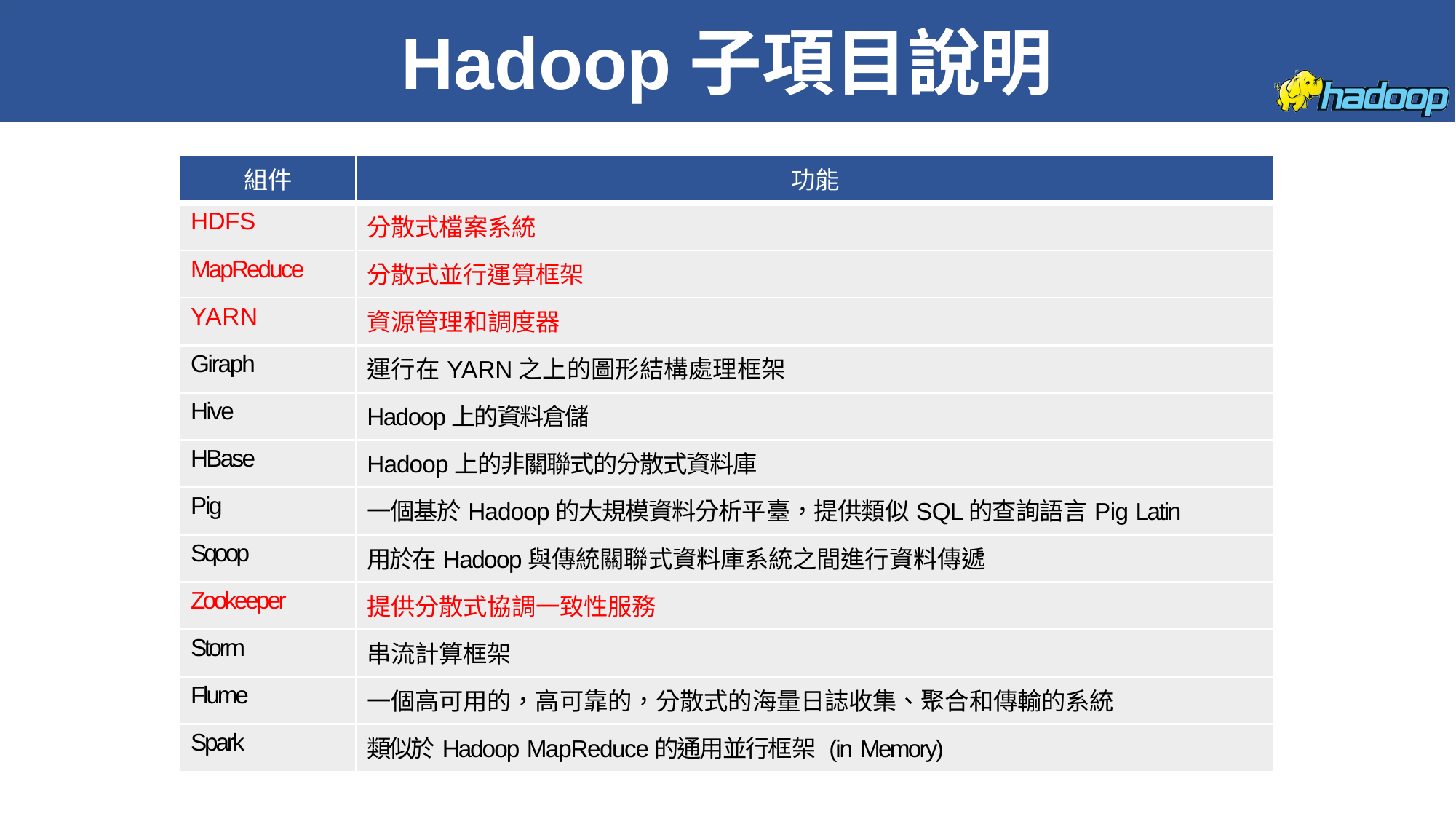

Hadoop子項目說明

| 組件 | 功能 |
| --- | --- |
| HDFS | 分散式檔案系統 |
| MapReduce | 分散式並行運算框架 |
| YARN | 資源管理和調度器 |
| Giraph | 運行在YARN之上的圖形結構處理框架 |
| Hive | Hadoop上的資料倉儲 |
| HBase | Hadoop上的非關聯式的分散式資料庫 |
| Pig | 一個基於Hadoop的大規模資料分析平臺，提供類似SQL的查詢語言Pig Latin |
| Sqoop | 用於在Hadoop與傳統關聯式資料庫系統之間進行資料傳遞 |
| Zookeeper | 提供分散式協調一致性服務 |
| Storm | 串流計算框架 |
| Flume | 一個高可用的，高可靠的，分散式的海量日誌收集、聚合和傳輸的系統 |
| Spark | 類似於Hadoop MapReduce的通用並行框架 (in Memory) |